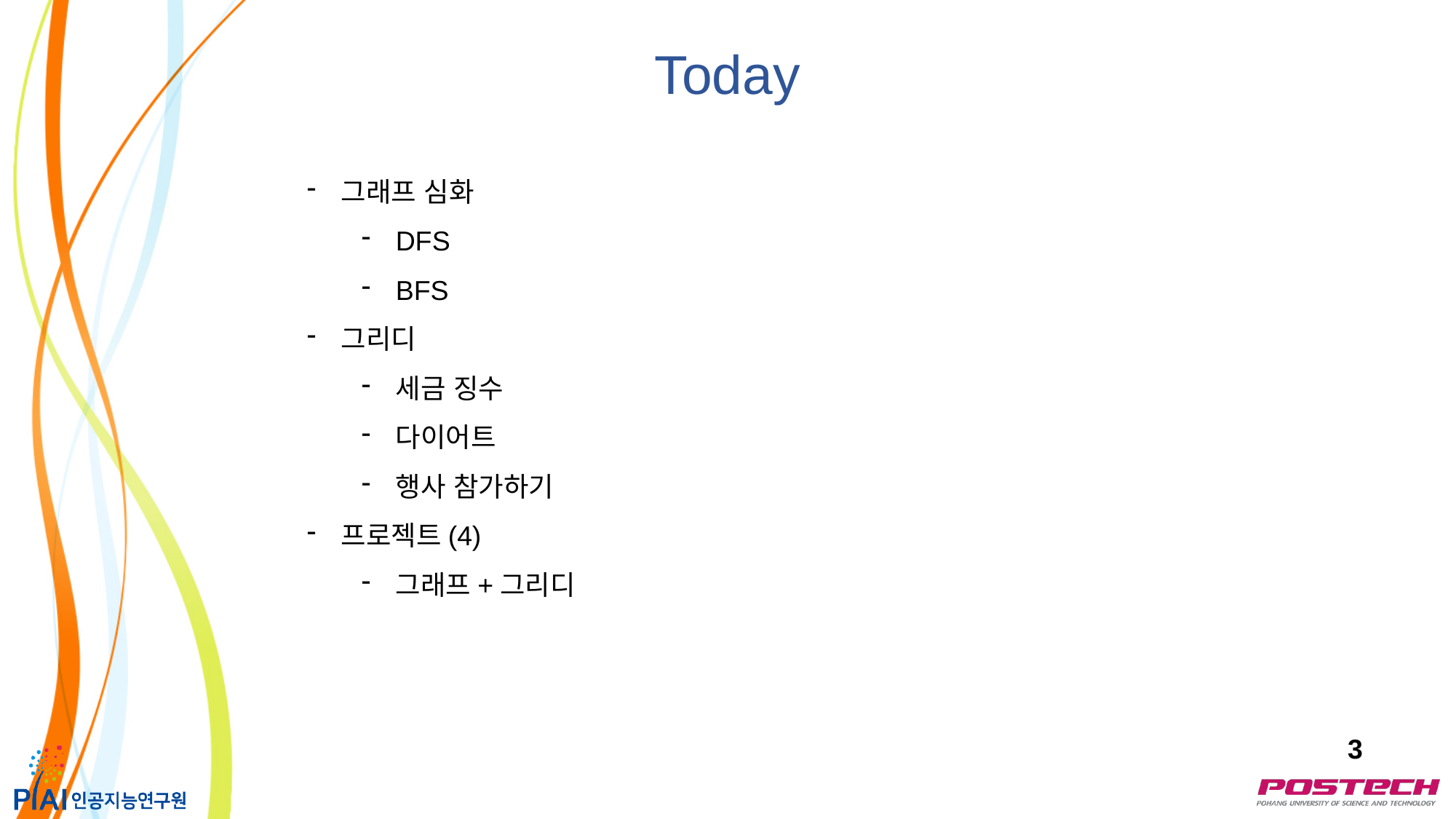

Today
그래프 심화
DFS
BFS
그리디
세금 징수
다이어트
행사 참가하기
프로젝트(4)
그래프+그리디